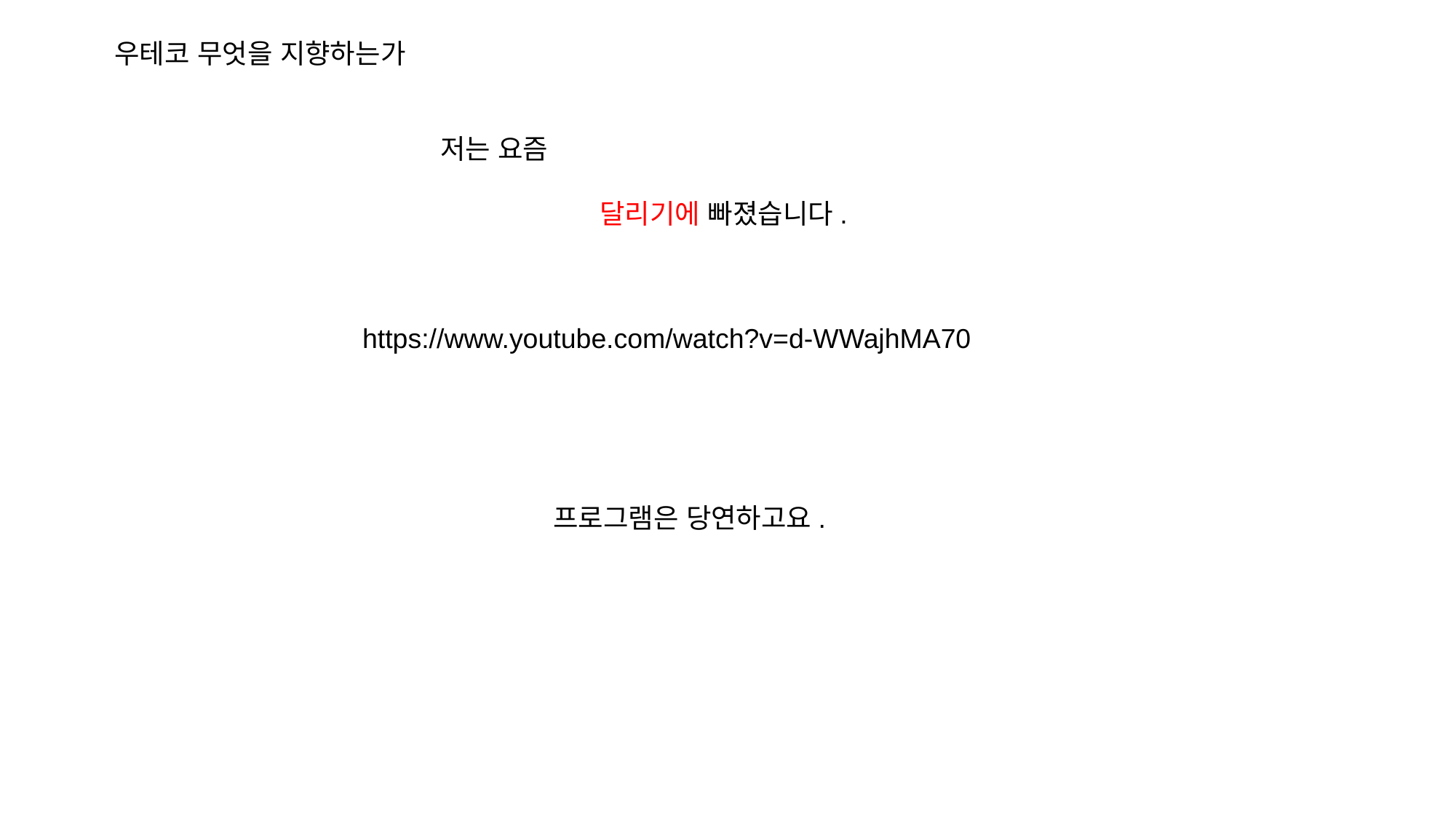

우테코 무엇을 지향하는가
저는 요즘
달리기에 빠졌습니다.
https://www.youtube.com/watch?v=d-WWajhMA70
프로그램은 당연하고요.